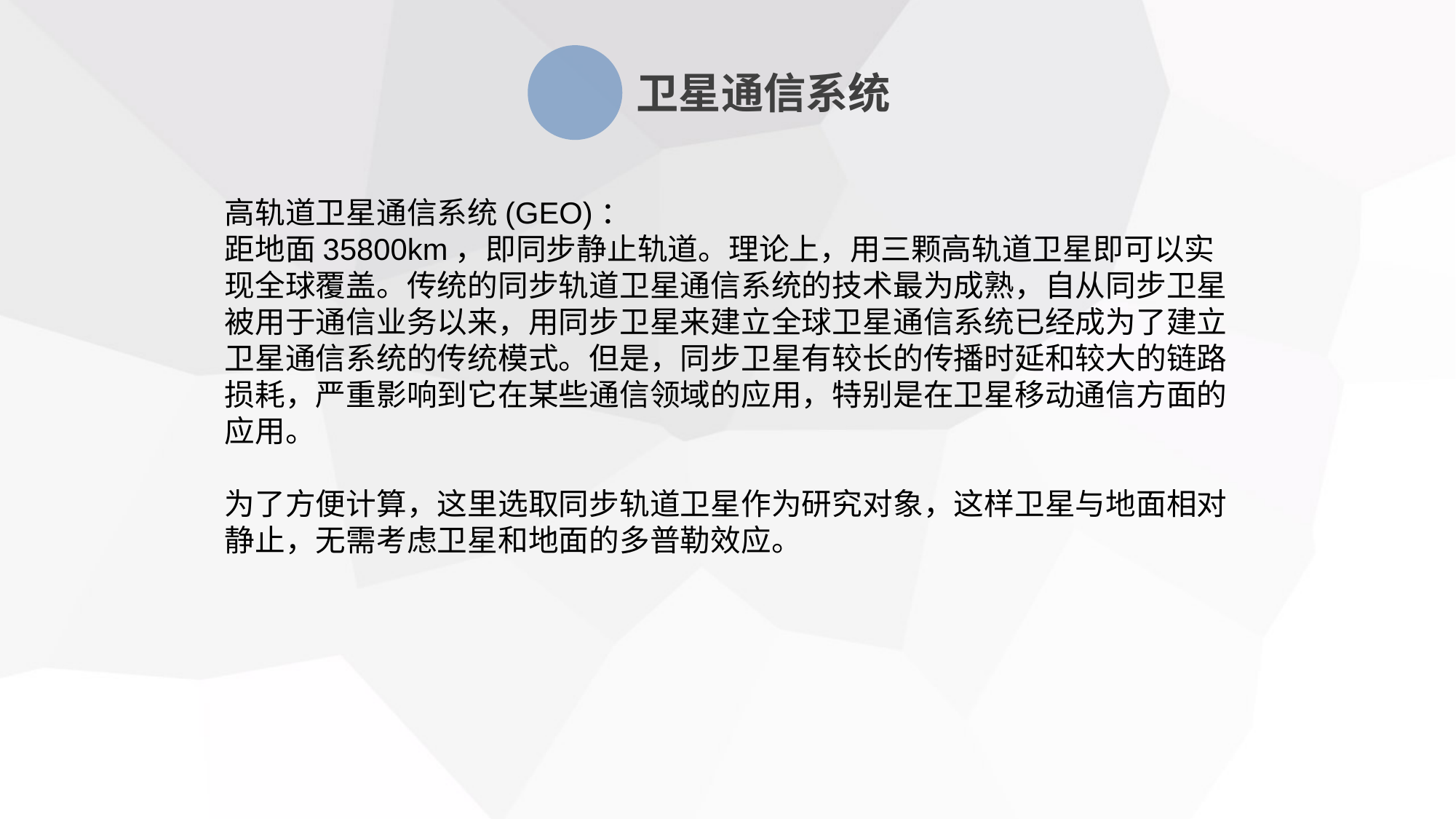

卫星通信系统
高轨道卫星通信系统(GEO)：
距地面35800km，即同步静止轨道。理论上，用三颗高轨道卫星即可以实现全球覆盖。传统的同步轨道卫星通信系统的技术最为成熟，自从同步卫星被用于通信业务以来，用同步卫星来建立全球卫星通信系统已经成为了建立卫星通信系统的传统模式。但是，同步卫星有较长的传播时延和较大的链路损耗，严重影响到它在某些通信领域的应用，特别是在卫星移动通信方面的应用。

为了方便计算，这里选取同步轨道卫星作为研究对象，这样卫星与地面相对静止，无需考虑卫星和地面的多普勒效应。